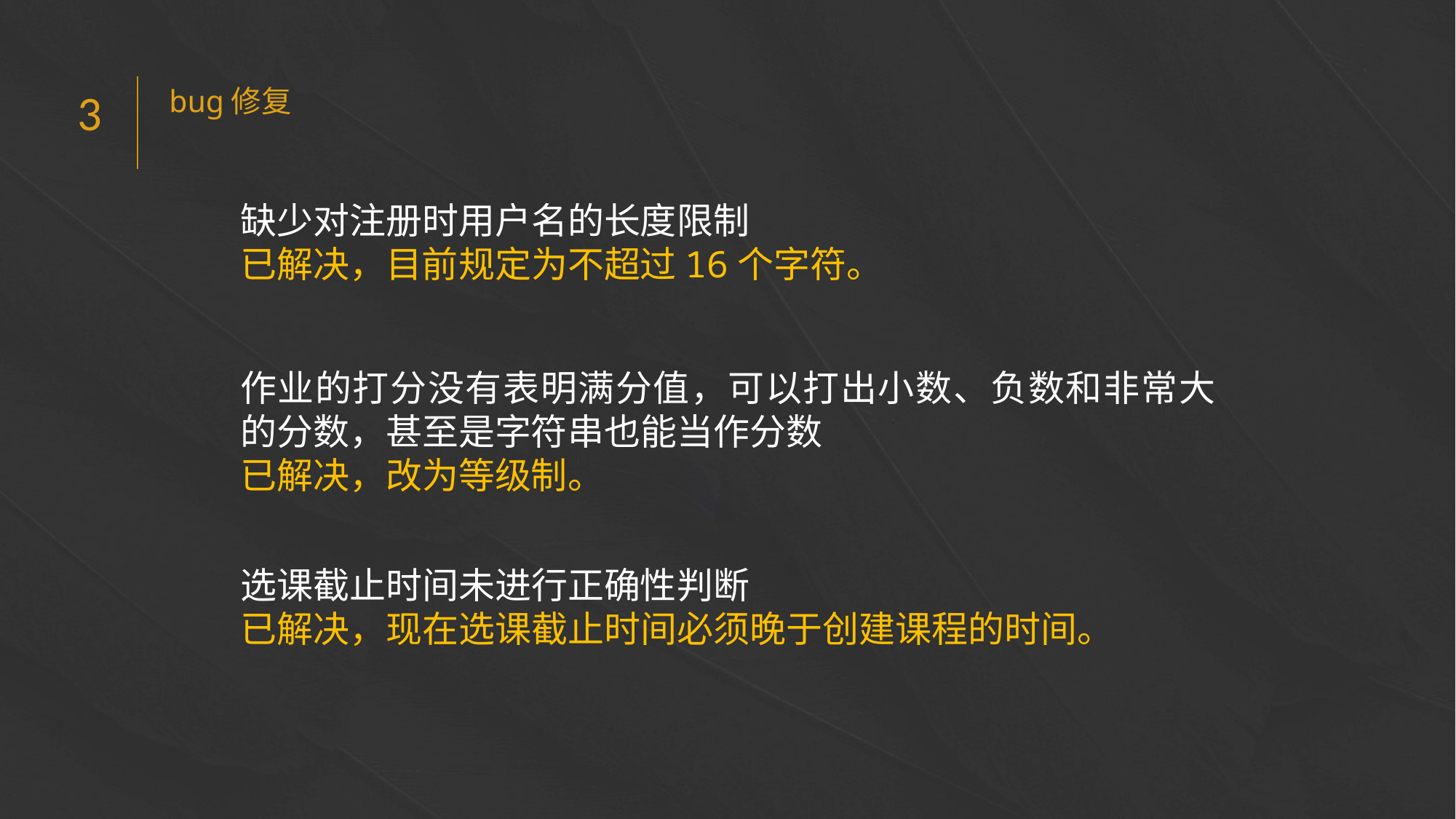

bug修复
3

缺少对注册时用户名的长度限制
已解决，目前规定为不超过16个字符。
e7d195523061f1c0205959036996ad55c215b892a7aac5c0B9ADEF7896FB48F2EF97163A2DE1401E1875DEDC438B7864AD24CA23553DBBBD975DAF4CAD4A2592689FFB6CEE59FFA55B2702D0E5EE29CDFC0DD98BC7D6A39A64D3162AEA17DB19B9B9A87D0E9A0C5838999CD047764B32476FB53FC54D3671B43638F8C25D9EC95BB52BCC6C1CB3F6DE41EB0266A54822
作业的打分没有表明满分值，可以打出小数、负数和非常大的分数，甚至是字符串也能当作分数
已解决，改为等级制。
选课截止时间未进行正确性判断
已解决，现在选课截止时间必须晚于创建课程的时间。